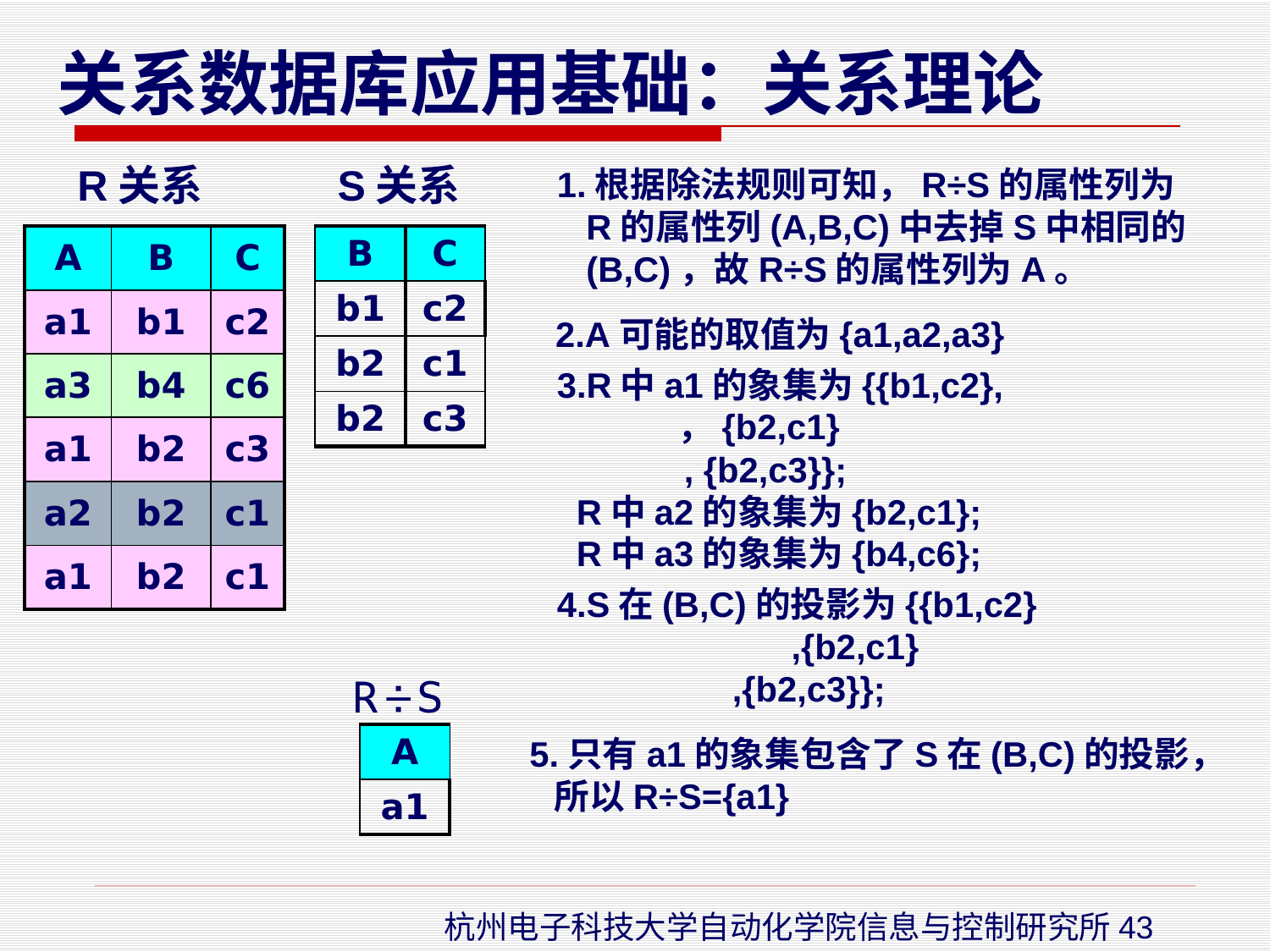

R关系
S关系
1.根据除法规则可知，R÷S的属性列为
   R的属性列(A,B,C)中去掉S中相同的
   (B,C)，故R÷S的属性列为A。
| B | C |
| --- | --- |
| b1 | c2 |
| b2 | c1 |
| b2 | c3 |
| A | B | C |
| --- | --- | --- |
| a1 | b1 | c2 |
| a3 | b4 | c6 |
| a1 | b2 | c3 |
| a2 | b2 | c1 |
| a1 | b2 | c1 |
2.A可能的取值为{a1,a2,a3}
3.R中a1的象集为{{b1,c2},
              ，{b2,c1}
         	, {b2,c3}};
  R中a2的象集为{b2,c1};
  R中a3的象集为{b4,c6};
4.S在(B,C)的投影为{{b1,c2}
	           ,{b2,c1}
                  ,{b2,c3}};
R÷S
| A |
| --- |
| a1 |
5.只有a1的象集包含了S在(B,C)的投影，
  所以R÷S={a1}